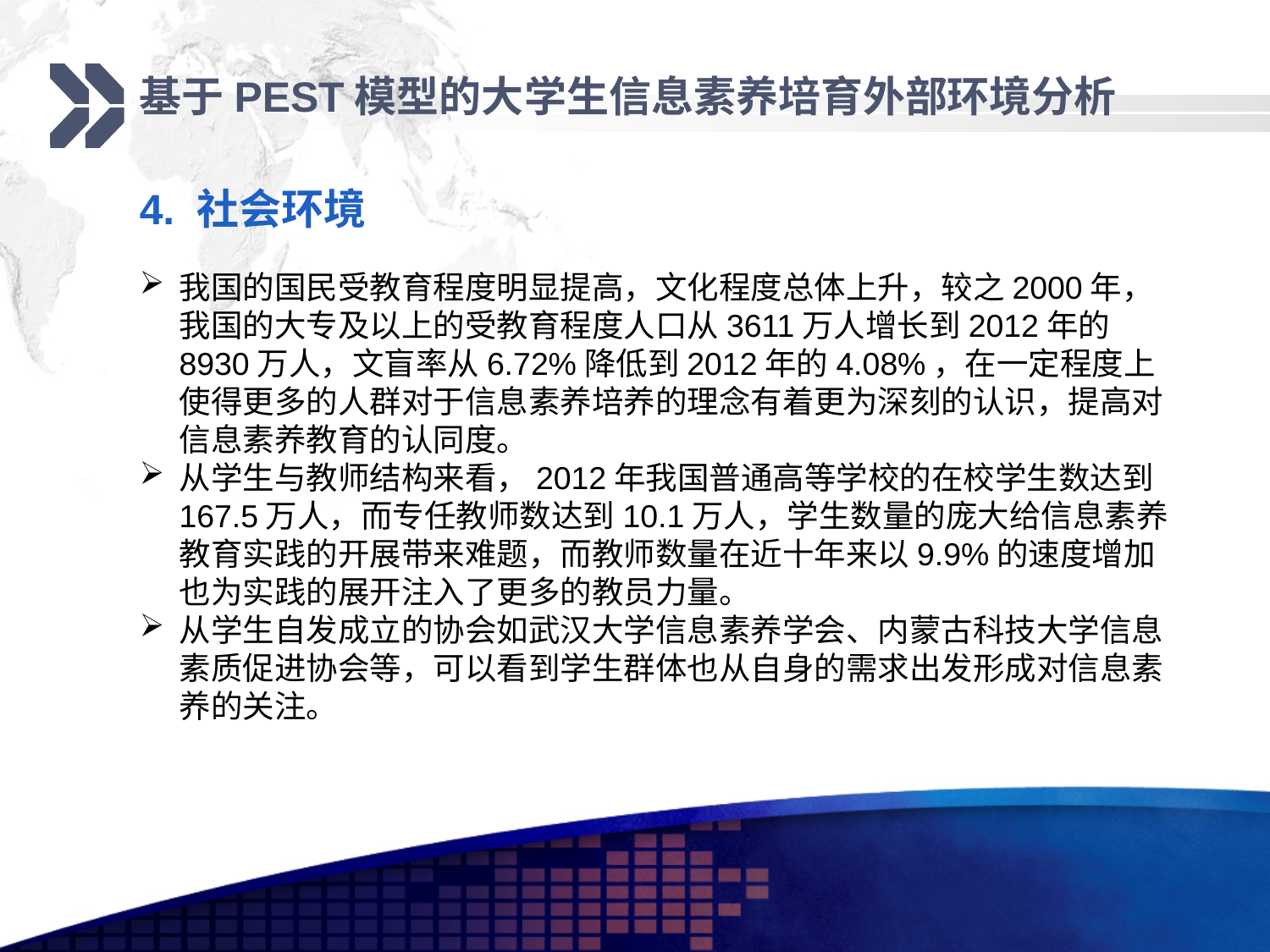

基于PEST模型的大学生信息素养培育外部环境分析
4. 社会环境
我国的国民受教育程度明显提高，文化程度总体上升，较之2000年，我国的大专及以上的受教育程度人口从3611万人增长到2012年的8930万人，文盲率从6.72%降低到2012年的4.08%，在一定程度上使得更多的人群对于信息素养培养的理念有着更为深刻的认识，提高对信息素养教育的认同度。
从学生与教师结构来看，2012年我国普通高等学校的在校学生数达到167.5万人，而专任教师数达到10.1万人，学生数量的庞大给信息素养教育实践的开展带来难题，而教师数量在近十年来以9.9%的速度增加也为实践的展开注入了更多的教员力量。
从学生自发成立的协会如武汉大学信息素养学会、内蒙古科技大学信息素质促进协会等，可以看到学生群体也从自身的需求出发形成对信息素养的关注。